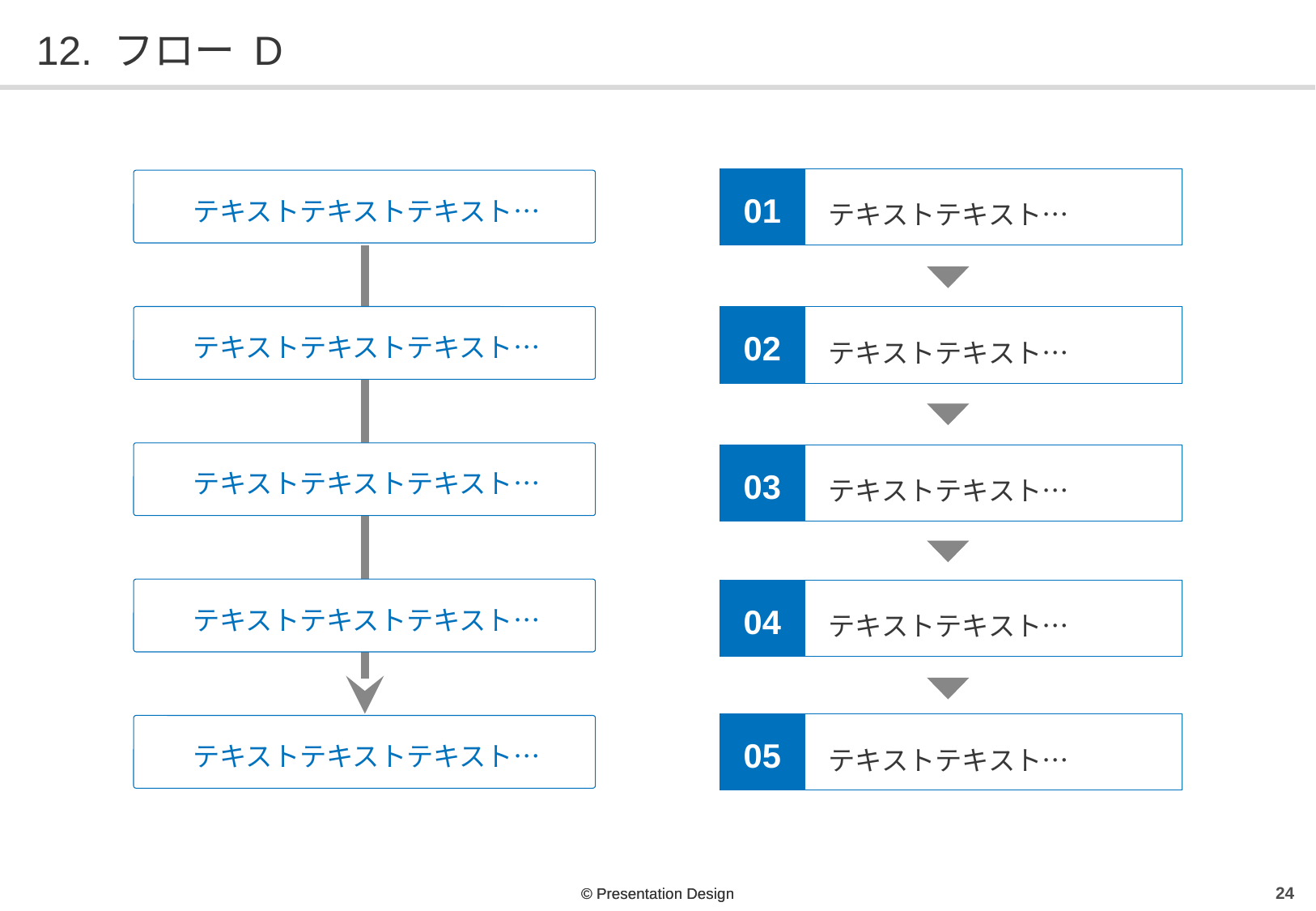

# 12. フロー D
テキストテキストテキスト…
テキストテキストテキスト…
テキストテキストテキスト…
テキストテキストテキスト…
テキストテキストテキスト…
| 01 | テキストテキスト… |
| --- | --- |

| 02 | テキストテキスト… |
| --- | --- |

| 03 | テキストテキスト… |
| --- | --- |

| 04 | テキストテキスト… |
| --- | --- |

| 05 | テキストテキスト… |
| --- | --- |
24